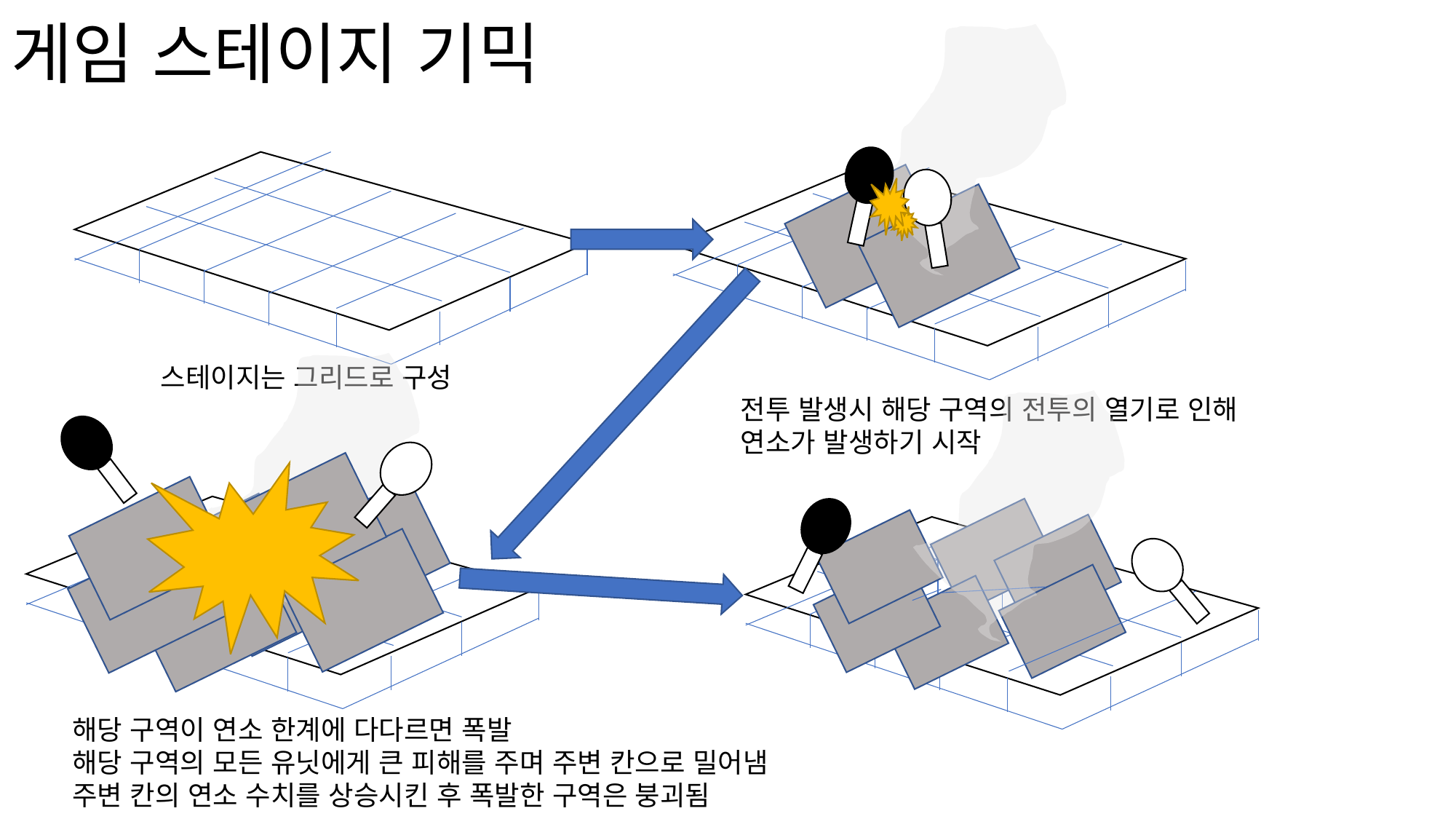

# 게임 스테이지 기믹

스테이지는 그리드로 구성
전투 발생시 해당 구역의 전투의 열기로 인해
연소가 발생하기 시작

해당 구역이 연소 한계에 다다르면 폭발
해당 구역의 모든 유닛에게 큰 피해를 주며 주변 칸으로 밀어냄
주변 칸의 연소 수치를 상승시킨 후 폭발한 구역은 붕괴됨